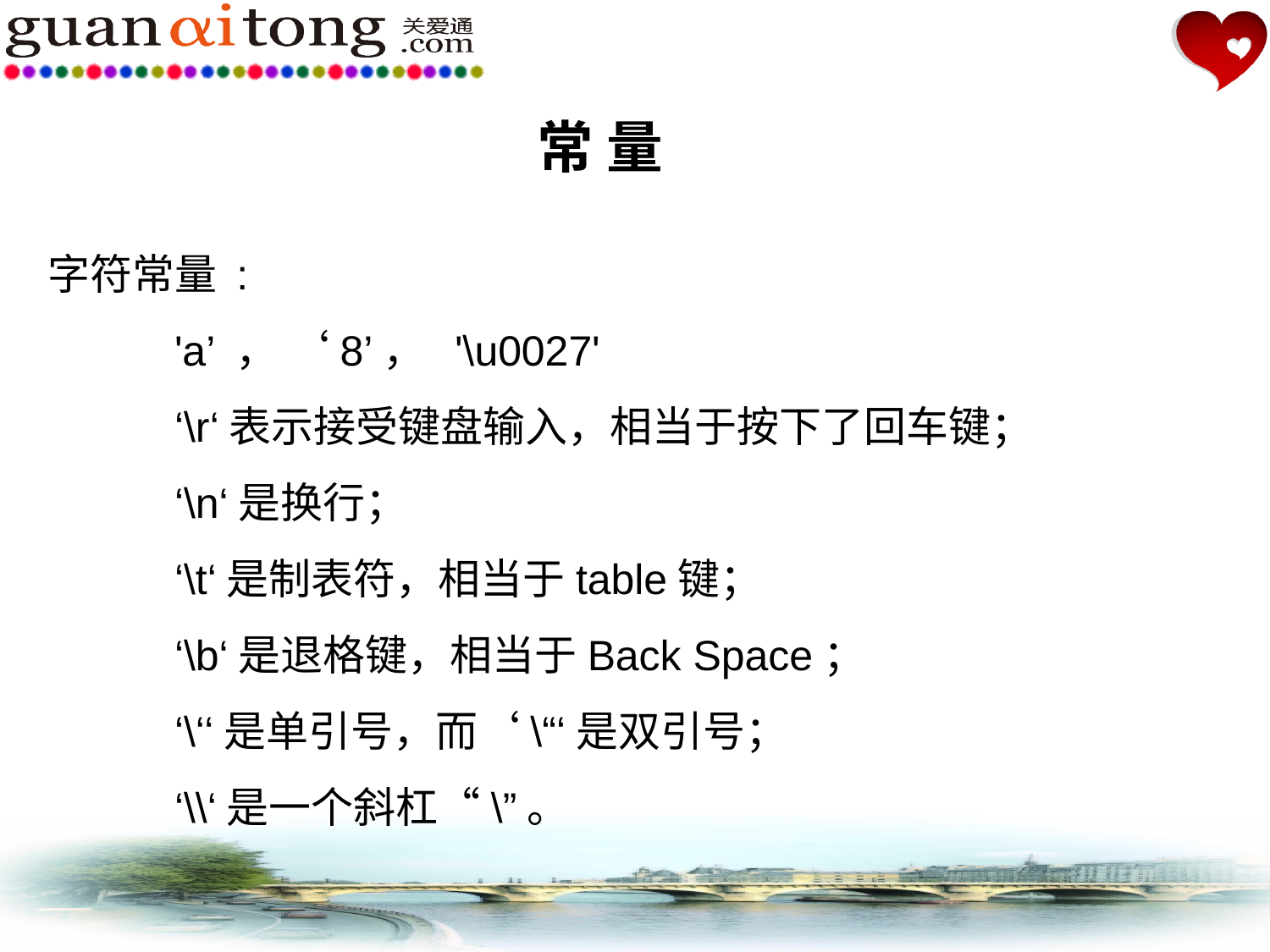

常 量
字符常量 :
	'a’ ， ‘8’，  '\u0027'
	‘\r‘表示接受键盘输入，相当于按下了回车键；
	‘\n‘是换行；
	‘\t‘是制表符，相当于table键；
	‘\b‘是退格键，相当于Back Space；
	‘\‘‘是单引号，而‘\“‘是双引号；
	‘\\‘是一个斜杠“\”。